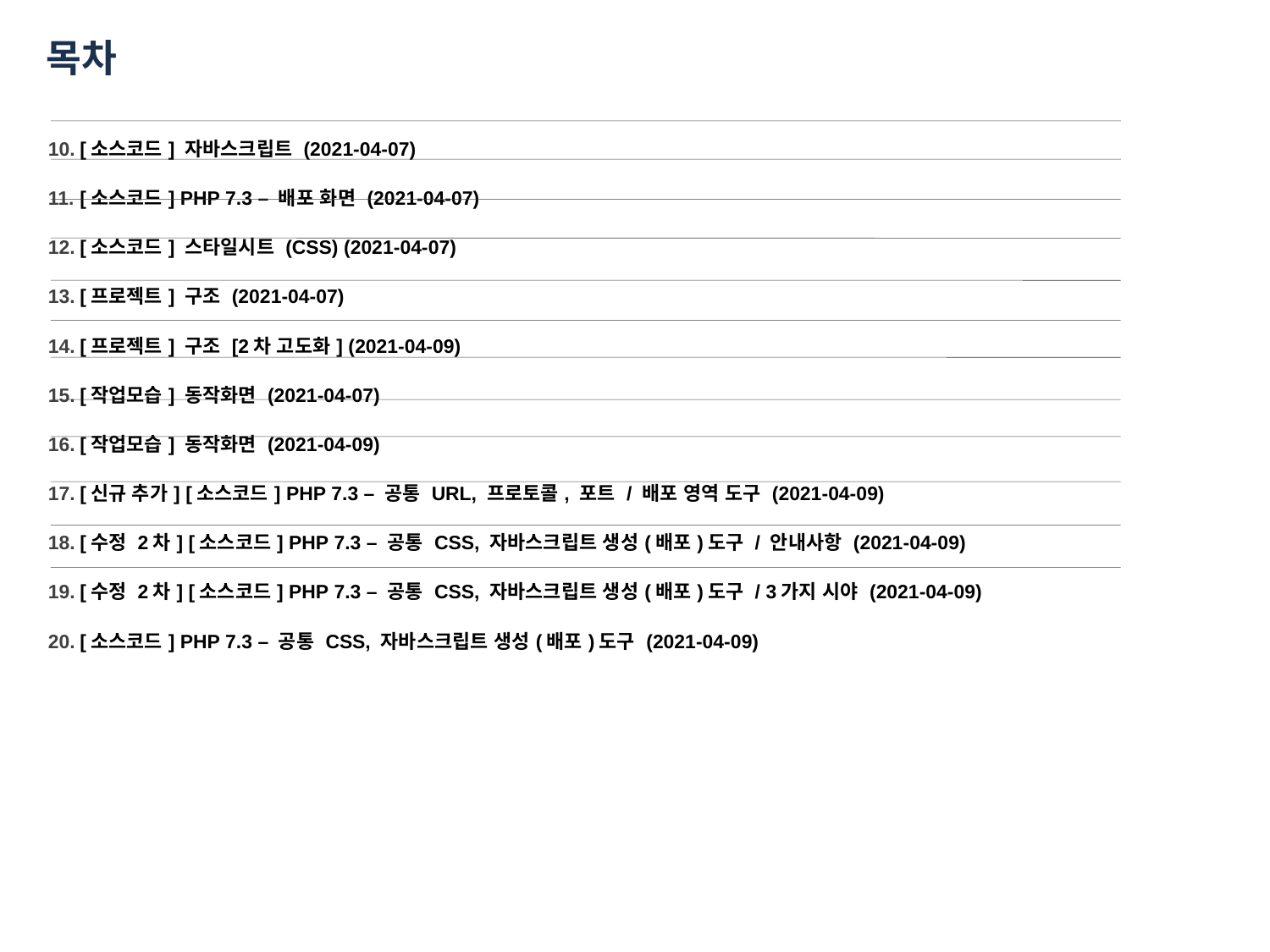

목차
[소스코드] 자바스크립트 (2021-04-07)
[소스코드] PHP 7.3 – 배포 화면 (2021-04-07)
[소스코드] 스타일시트 (CSS) (2021-04-07)
[프로젝트] 구조 (2021-04-07)
[프로젝트] 구조 [2차 고도화] (2021-04-09)
[작업모습] 동작화면 (2021-04-07)
[작업모습] 동작화면 (2021-04-09)
[신규 추가] [소스코드] PHP 7.3 – 공통 URL, 프로토콜, 포트 / 배포 영역 도구 (2021-04-09)
[수정 2차] [소스코드] PHP 7.3 – 공통 CSS, 자바스크립트 생성(배포)도구 / 안내사항 (2021-04-09)
[수정 2차] [소스코드] PHP 7.3 – 공통 CSS, 자바스크립트 생성(배포)도구 / 3가지 시야 (2021-04-09)
[소스코드] PHP 7.3 – 공통 CSS, 자바스크립트 생성(배포)도구 (2021-04-09)